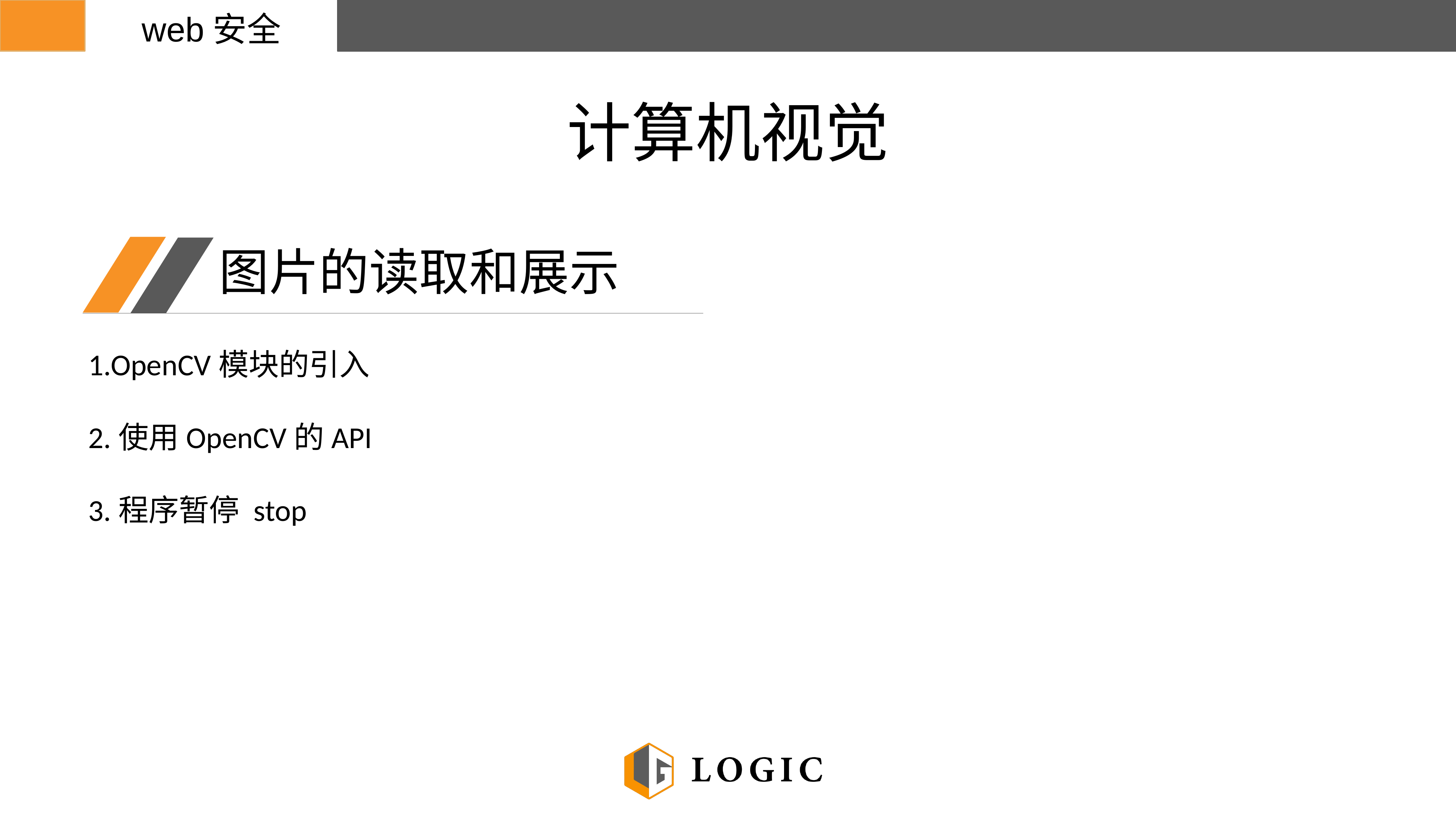

web安全
计算机视觉

图片的读取和展示
1.OpenCV模块的引入

2.使用OpenCV的API

3.程序暂停 stop